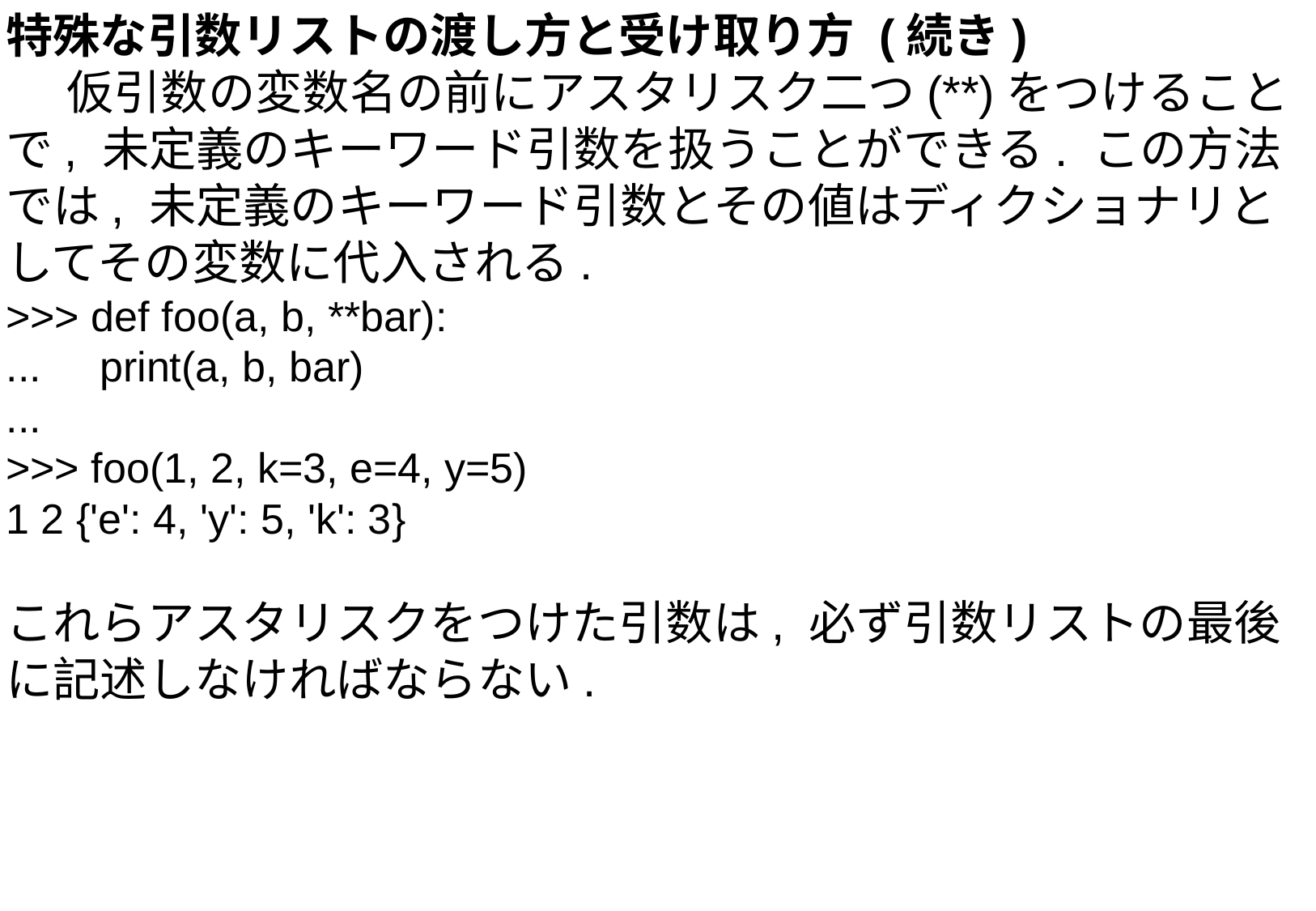

特殊な引数リストの渡し方と受け取り方 (続き)
仮引数の変数名の前にアスタリスク二つ(**)をつけることで, 未定義のキーワード引数を扱うことができる. この方法では, 未定義のキーワード引数とその値はディクショナリとしてその変数に代入される.
>>> def foo(a, b, **bar):
...     print(a, b, bar)
...
>>> foo(1, 2, k=3, e=4, y=5)
1 2 {'e': 4, 'y': 5, 'k': 3}

これらアスタリスクをつけた引数は, 必ず引数リストの最後に記述しなければならない.